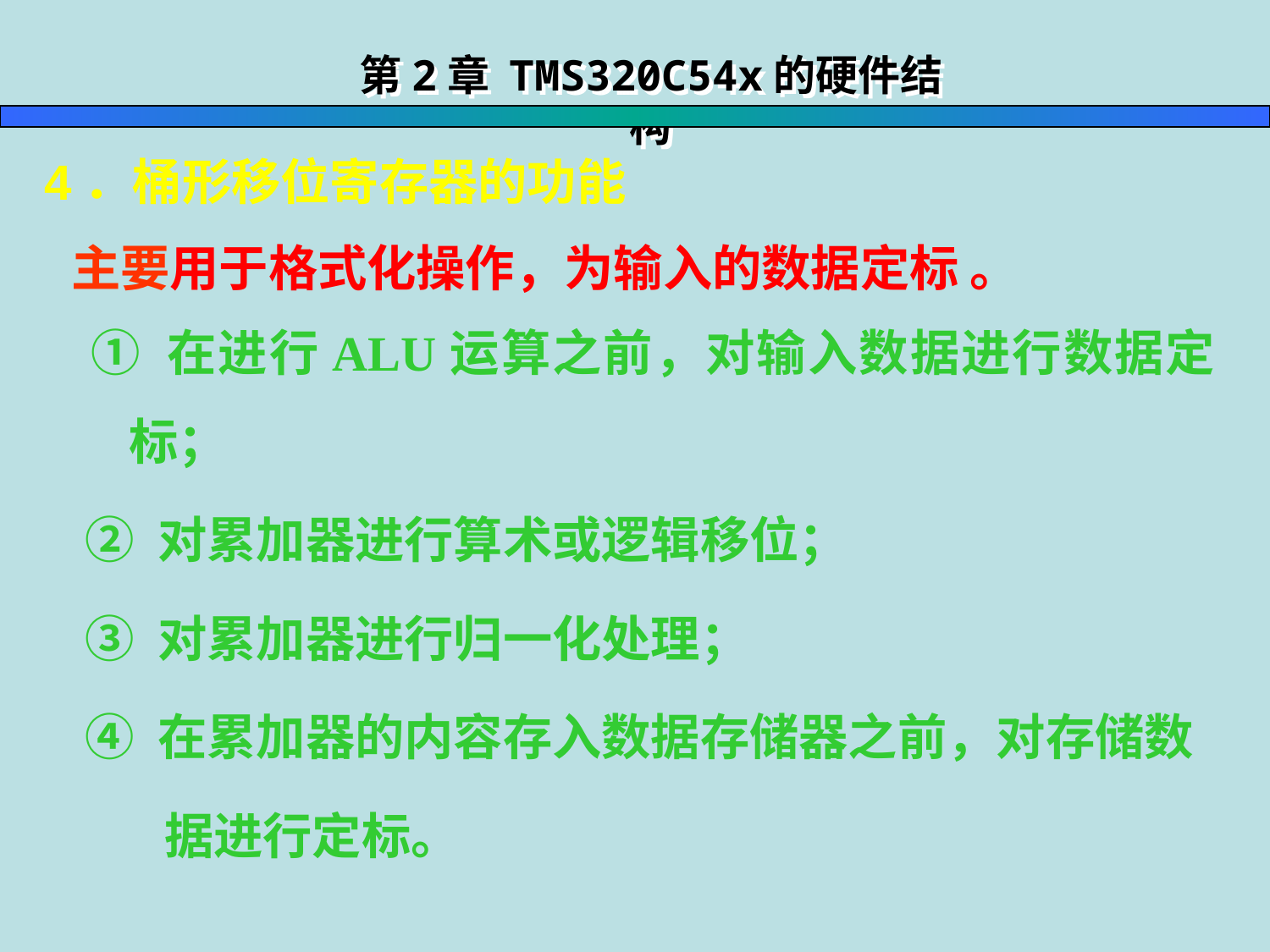

第2章 TMS320C54x的硬件结构

4．桶形移位寄存器的功能
    主要用于格式化操作，为输入的数据定标 。
  ① 在进行ALU运算之前，对输入数据进行数据定标；
  ② 对累加器进行算术或逻辑移位；
  ③ 对累加器进行归一化处理；
  ④ 在累加器的内容存入数据存储器之前，对存储数
        据进行定标。
56